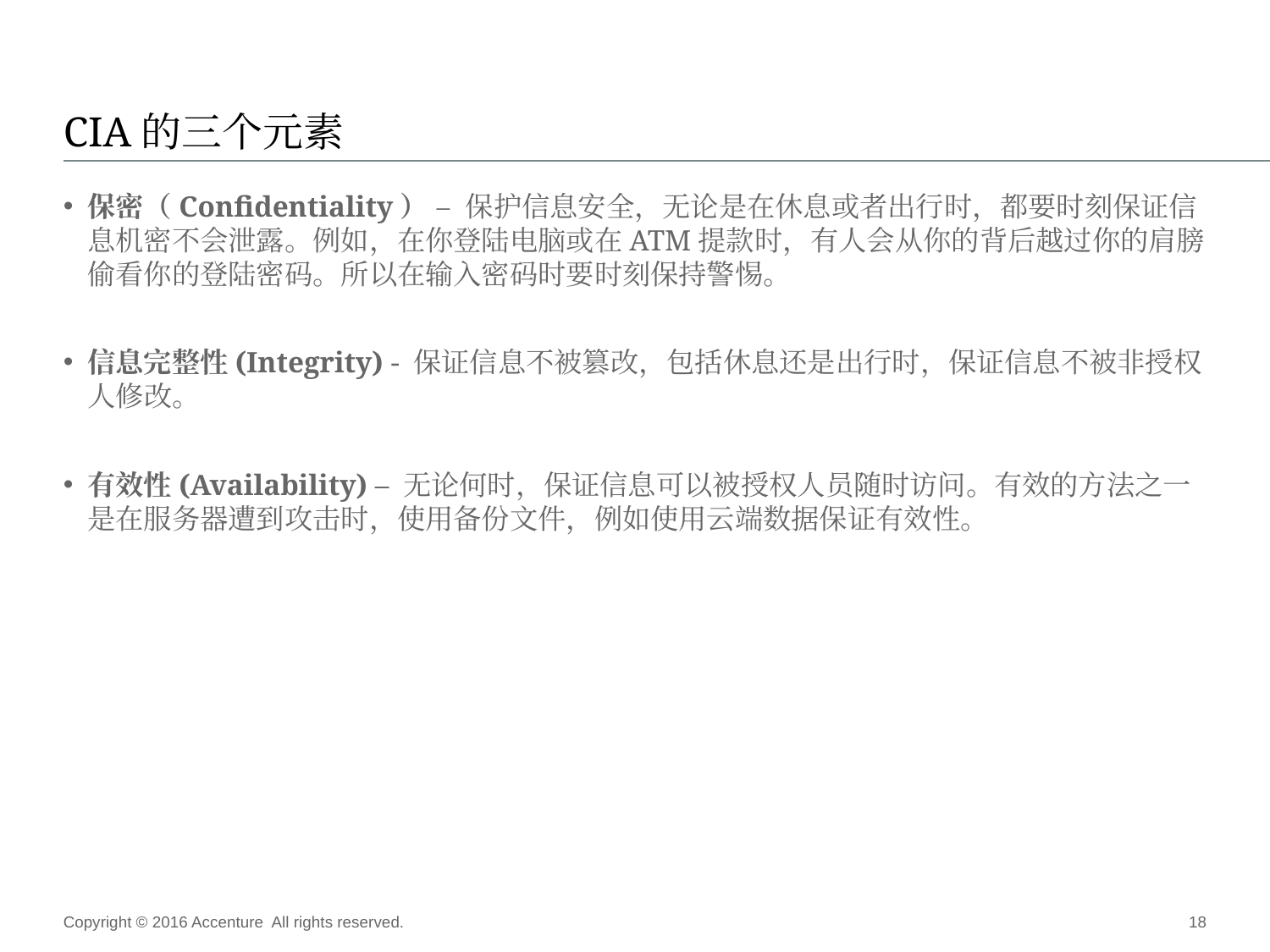

# CIA的三个元素
保密（Confidentiality） –  保护信息安全，无论是在休息或者出行时，都要时刻保证信息机密不会泄露。例如，在你登陆电脑或在ATM提款时，有人会从你的背后越过你的肩膀偷看你的登陆密码。所以在输入密码时要时刻保持警惕。

信息完整性(Integrity) - 保证信息不被篡改，包括休息还是出行时，保证信息不被非授权人修改。

有效性(Availability) – 无论何时，保证信息可以被授权人员随时访问。有效的方法之一是在服务器遭到攻击时，使用备份文件，例如使用云端数据保证有效性。
Copyright © 2016 Accenture  All rights reserved.
18